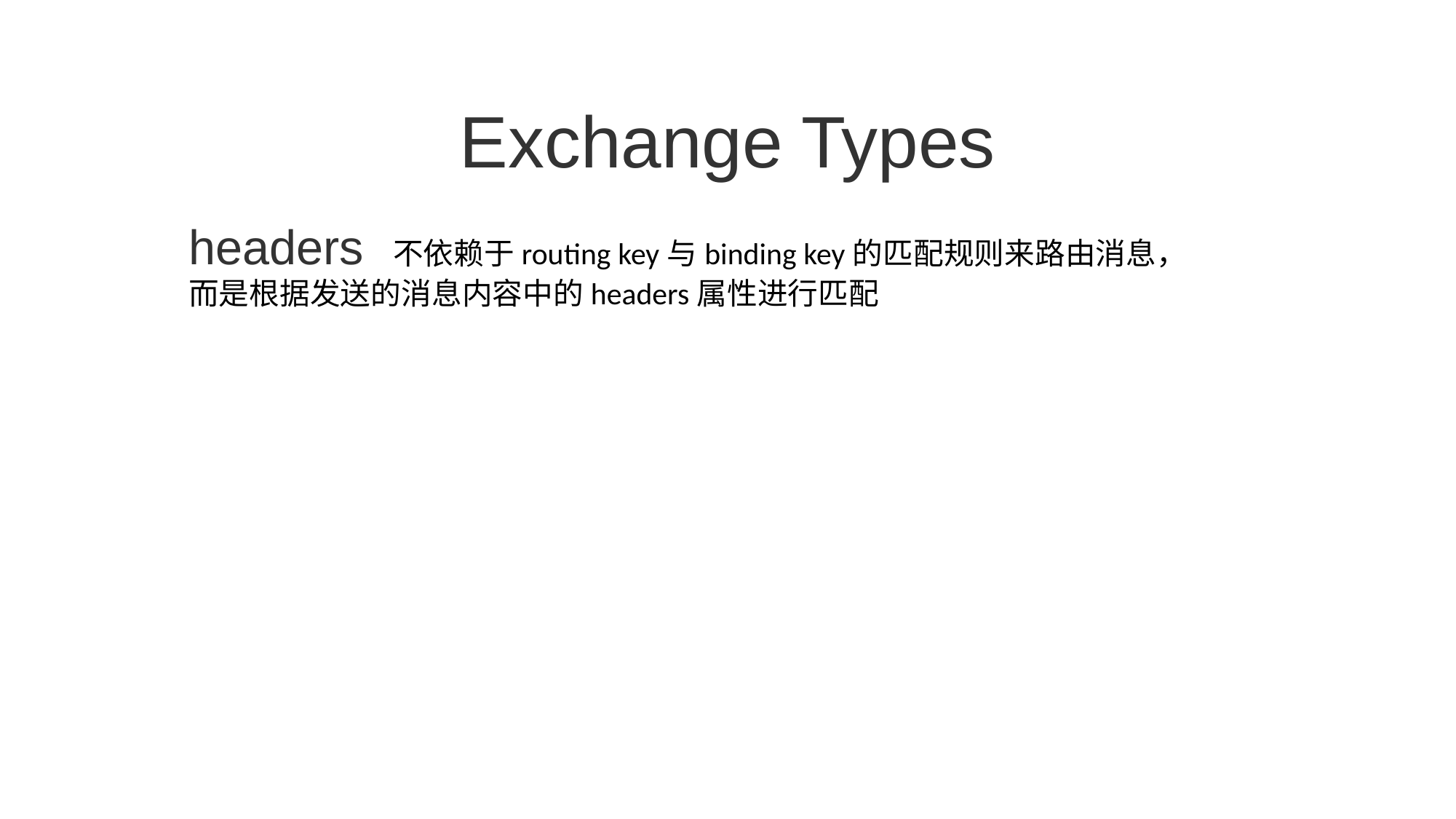

Exchange Types
headers   不依赖于routing key与binding key的匹配规则来路由消息，
而是根据发送的消息内容中的headers属性进行匹配